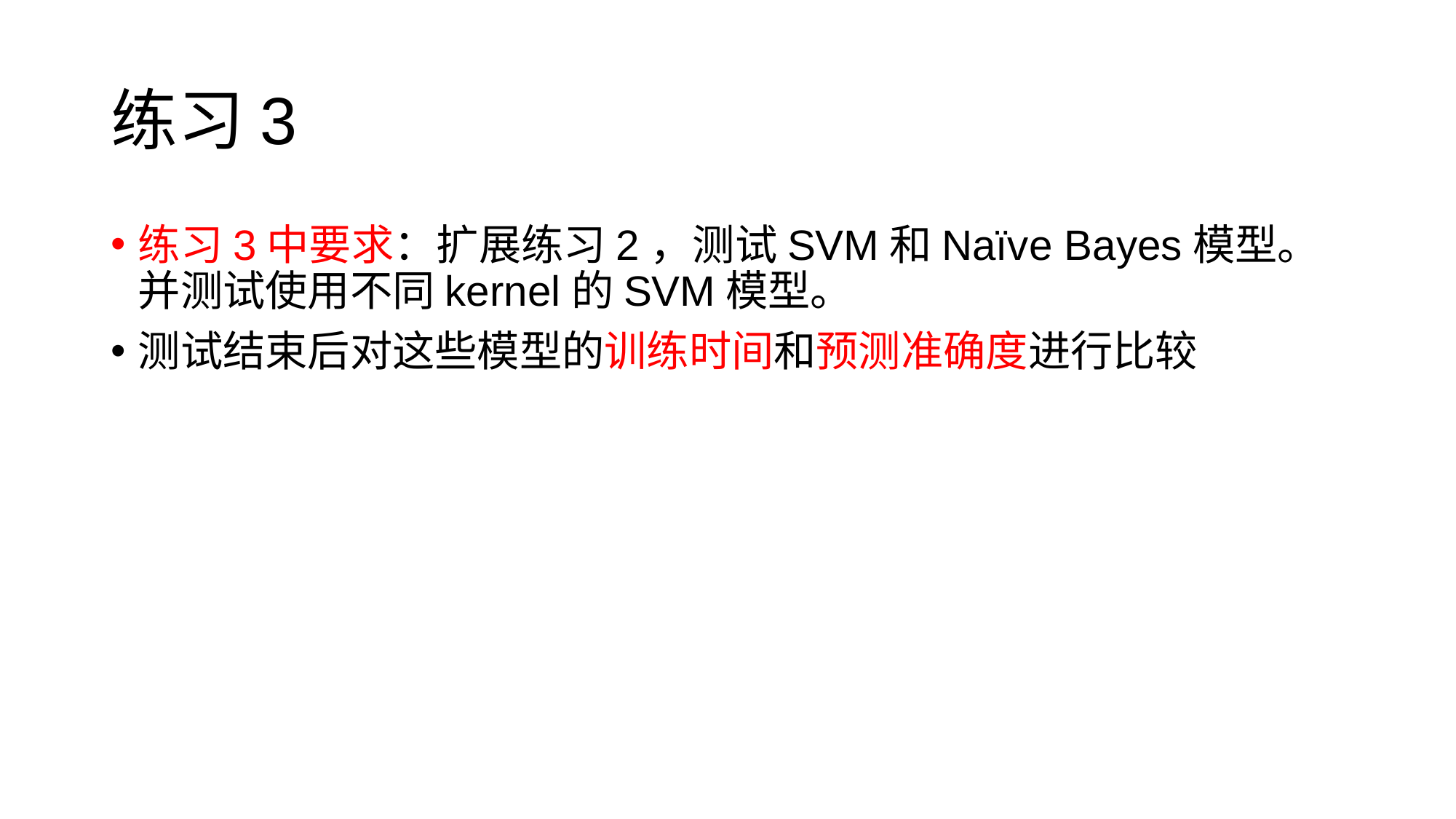

# 练习3
练习3中要求：扩展练习2，测试SVM和Naïve Bayes模型。并测试使用不同kernel的SVM模型。
测试结束后对这些模型的训练时间和预测准确度进行比较